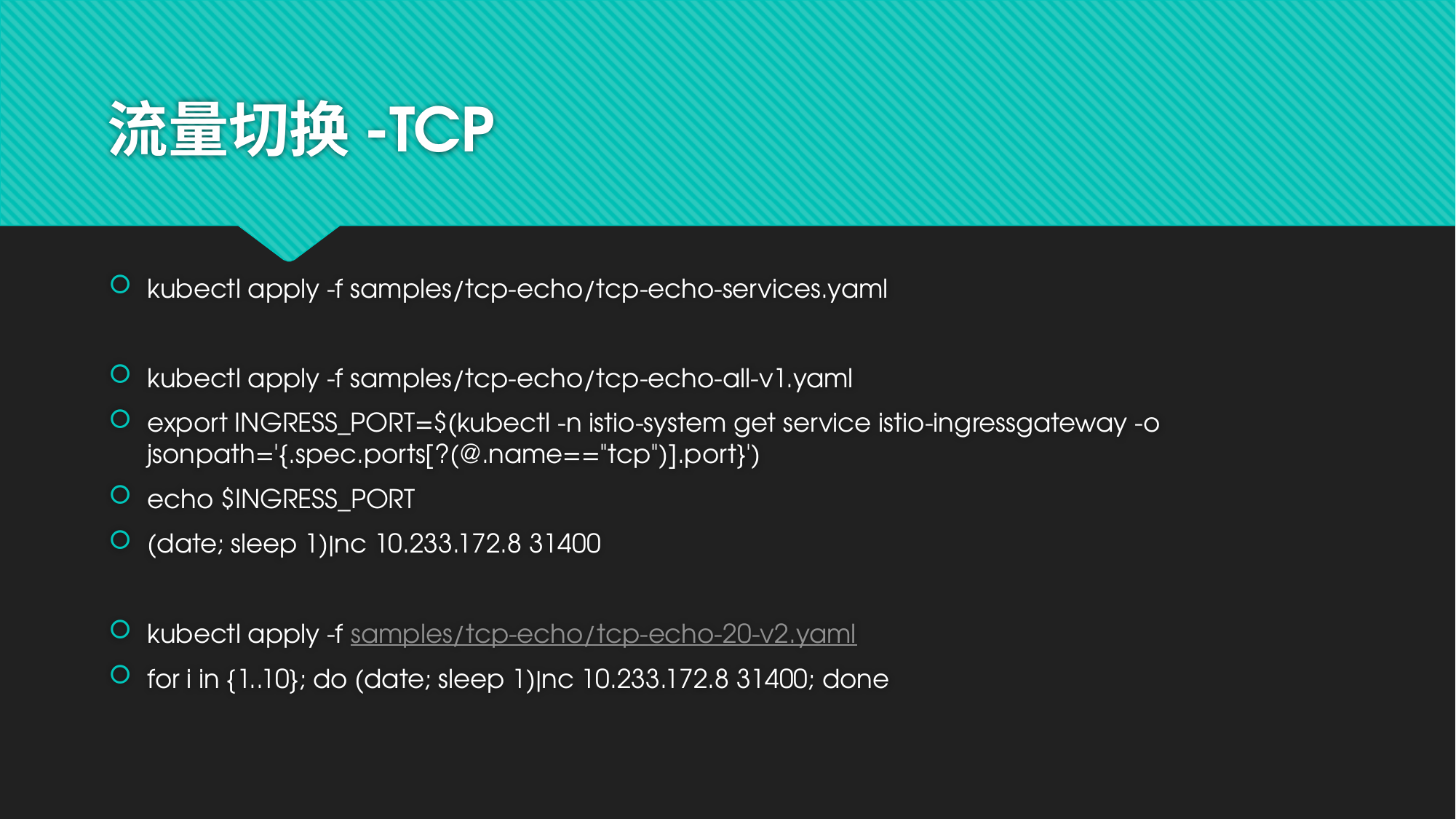

# 流量切换-TCP
kubectl apply -f samples/tcp-echo/tcp-echo-services.yaml

kubectl apply -f samples/tcp-echo/tcp-echo-all-v1.yaml
export INGRESS_PORT=$(kubectl -n istio-system get service istio-ingressgateway -o jsonpath='{.spec.ports[?(@.name=="tcp")].port}')
echo $INGRESS_PORT
(date; sleep 1)|nc 10.233.172.8 31400

kubectl apply -f samples/tcp-echo/tcp-echo-20-v2.yaml
for i in {1..10}; do (date; sleep 1)|nc 10.233.172.8 31400; done